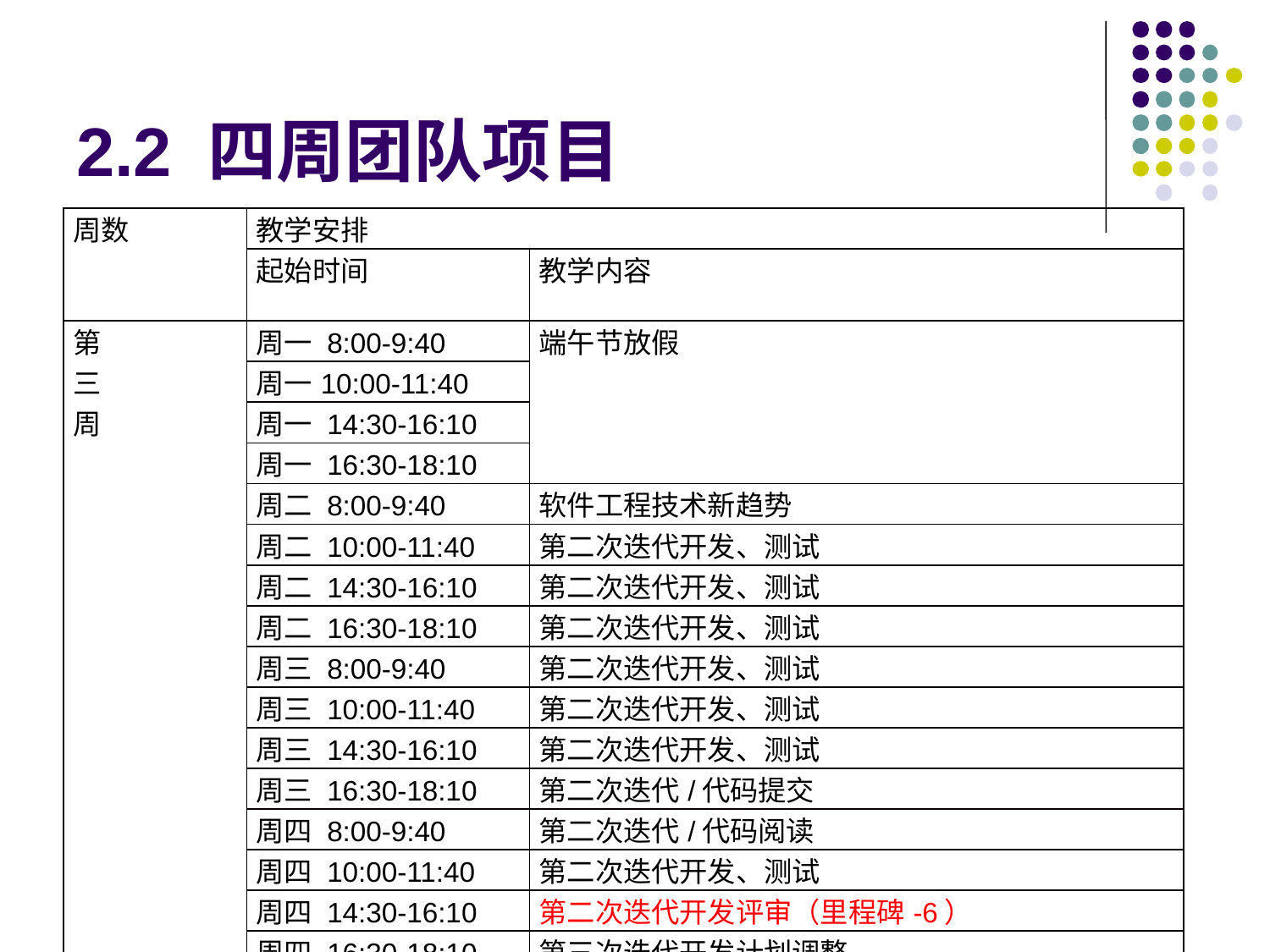

2.2 四周团队项目
| 周数 | 教学安排 |  |
| --- | --- | --- |
|  | 起始时间 | 教学内容 |
| 第 三 周 | 周一 8:00-9:40 | 端午节放假 |
|  | 周一10:00-11:40 |  |
|  | 周一 14:30-16:10 |  |
|  | 周一 16:30-18:10 |  |
|  | 周二 8:00-9:40 | 软件工程技术新趋势 |
|  | 周二 10:00-11:40 | 第二次迭代开发、测试 |
|  | 周二 14:30-16:10 | 第二次迭代开发、测试 |
|  | 周二 16:30-18:10 | 第二次迭代开发、测试 |
|  | 周三 8:00-9:40 | 第二次迭代开发、测试 |
|  | 周三 10:00-11:40 | 第二次迭代开发、测试 |
|  | 周三 14:30-16:10 | 第二次迭代开发、测试 |
|  | 周三 16:30-18:10 | 第二次迭代/代码提交 |
|  | 周四 8:00-9:40 | 第二次迭代/代码阅读 |
|  | 周四 10:00-11:40 | 第二次迭代开发、测试 |
|  | 周四 14:30-16:10 | 第二次迭代开发评审（里程碑-6） |
|  | 周四 16:30-18:10 | 第三次迭代开发计划调整 |
|  | 周五 8:00-9:40 | 第三次迭代开发、测试 |
|  | 周五 10:00-11:40 | 第三次迭代开发、测试 |
|  | 周五 14:30-16:10 | 第三次迭代开发、测试。开发人员资格申请表提交 |
|  | 周五 16:30-18:10 | 开发人员统一认定测试 |